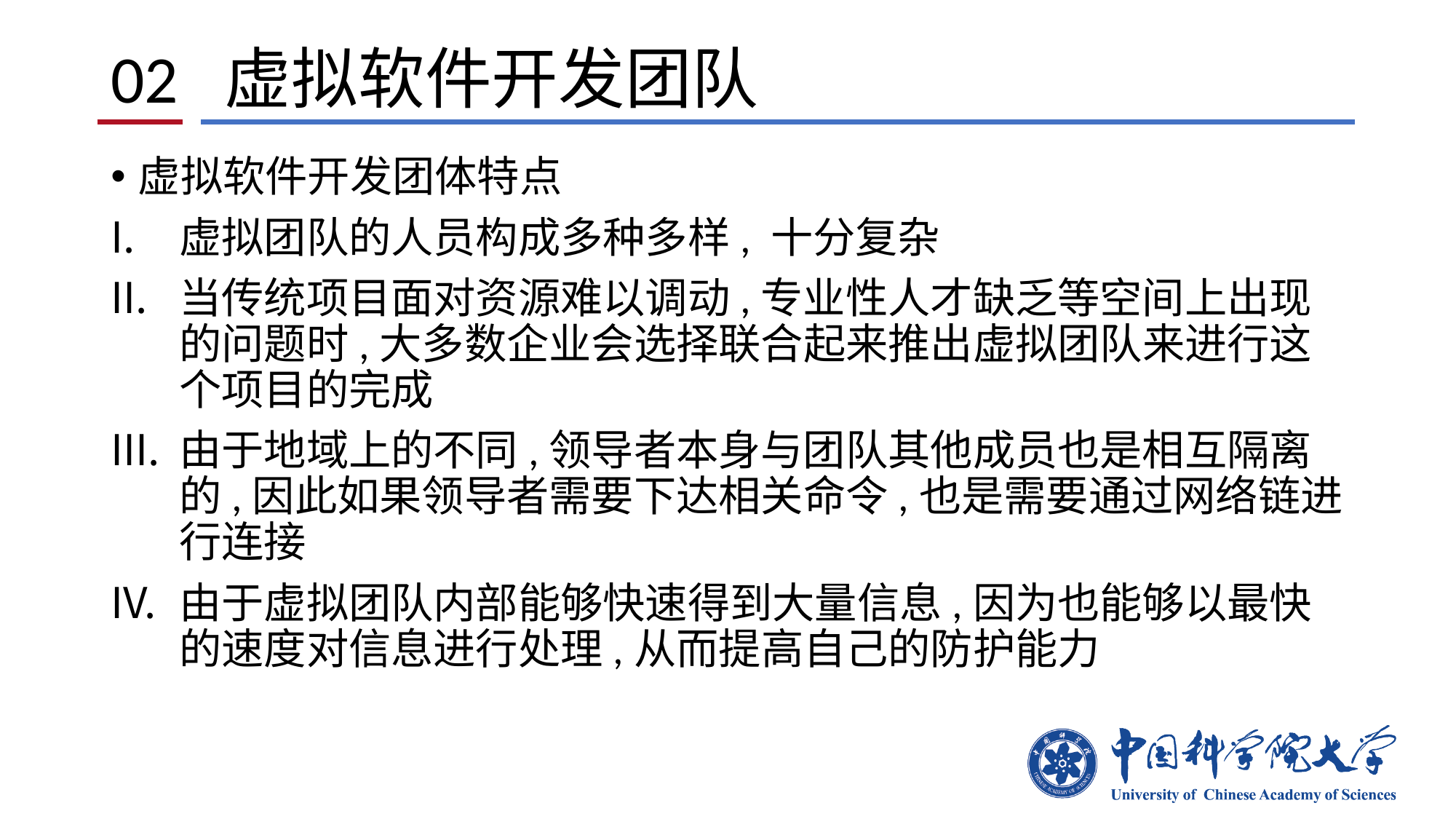

# 02  虚拟软件开发团队
虚拟软件开发团体特点
虚拟团队的人员构成多种多样, 十分复杂
当传统项目面对资源难以调动,专业性人才缺乏等空间上出现的问题时,大多数企业会选择联合起来推出虚拟团队来进行这个项目的完成
由于地域上的不同,领导者本身与团队其他成员也是相互隔离的,因此如果领导者需要下达相关命令,也是需要通过网络链进行连接
由于虚拟团队内部能够快速得到大量信息,因为也能够以最快的速度对信息进行处理,从而提高自己的防护能力